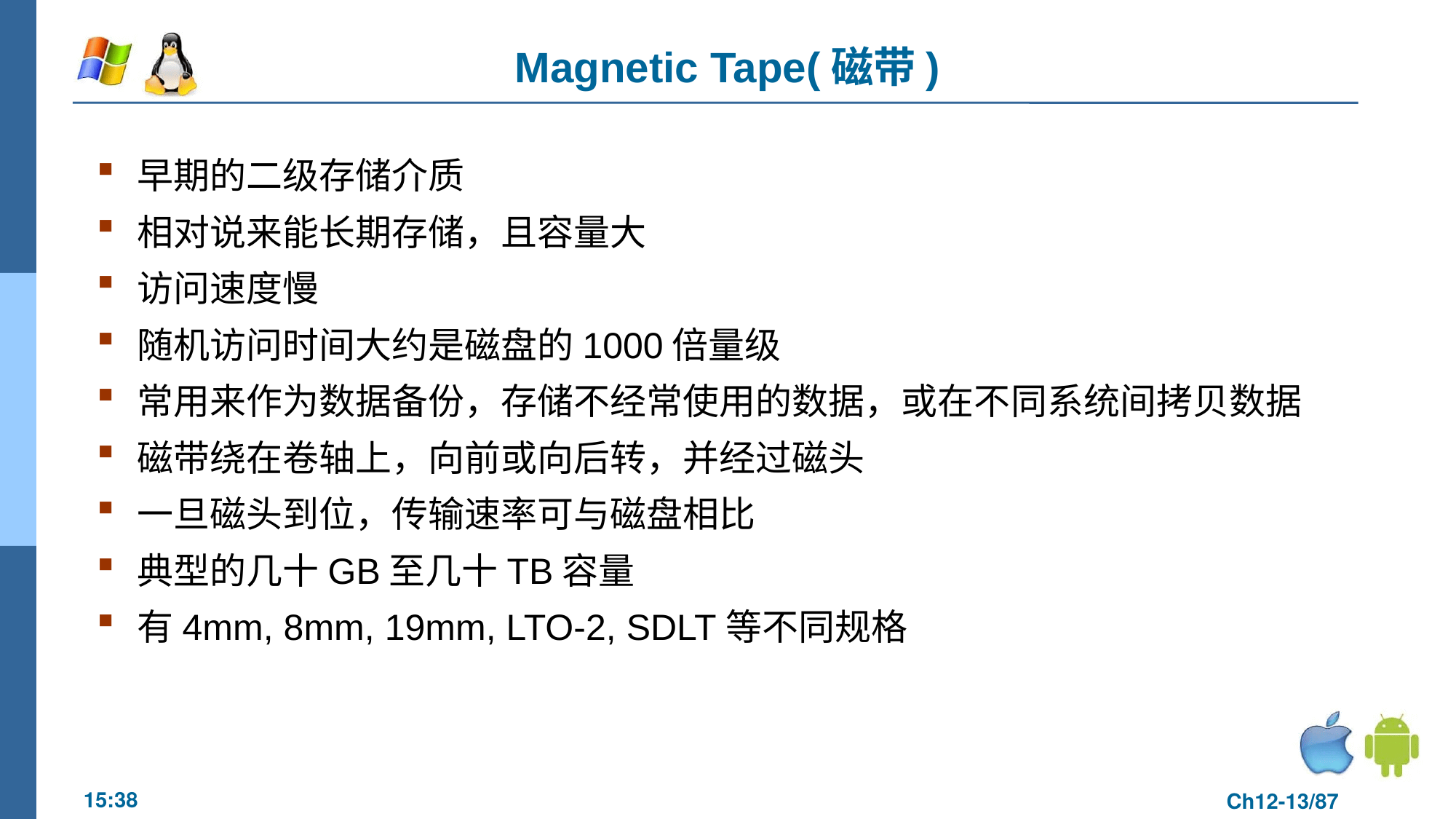

# Magnetic Tape(磁带)
早期的二级存储介质
相对说来能长期存储，且容量大
访问速度慢
随机访问时间大约是磁盘的1000倍量级
常用来作为数据备份，存储不经常使用的数据，或在不同系统间拷贝数据
磁带绕在卷轴上，向前或向后转，并经过磁头
一旦磁头到位，传输速率可与磁盘相比
典型的几十GB至几十TB容量
有4mm, 8mm, 19mm, LTO-2, SDLT等不同规格